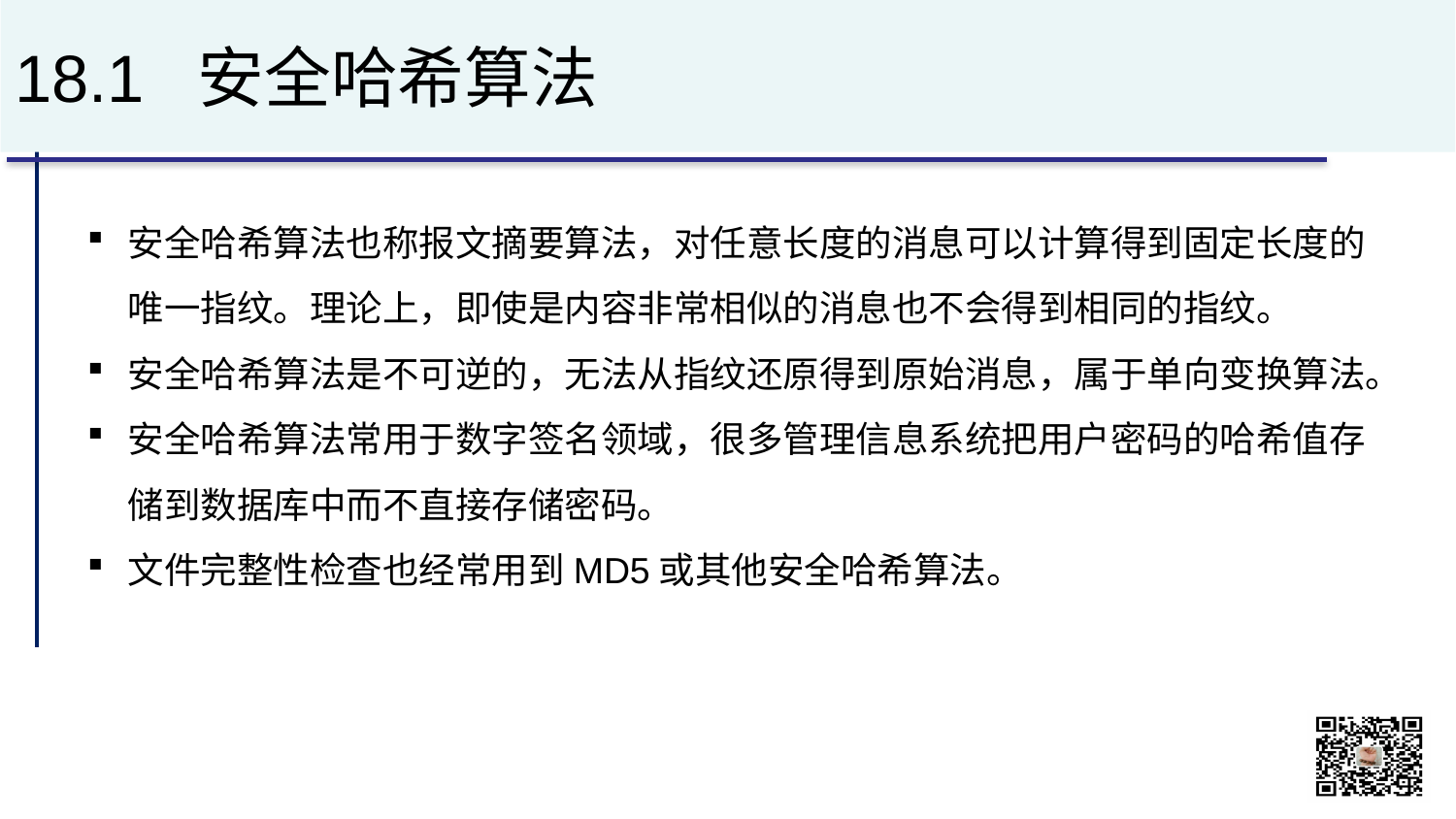

# 18.1  安全哈希算法
安全哈希算法也称报文摘要算法，对任意长度的消息可以计算得到固定长度的唯一指纹。理论上，即使是内容非常相似的消息也不会得到相同的指纹。
安全哈希算法是不可逆的，无法从指纹还原得到原始消息，属于单向变换算法。
安全哈希算法常用于数字签名领域，很多管理信息系统把用户密码的哈希值存储到数据库中而不直接存储密码。
文件完整性检查也经常用到MD5或其他安全哈希算法。